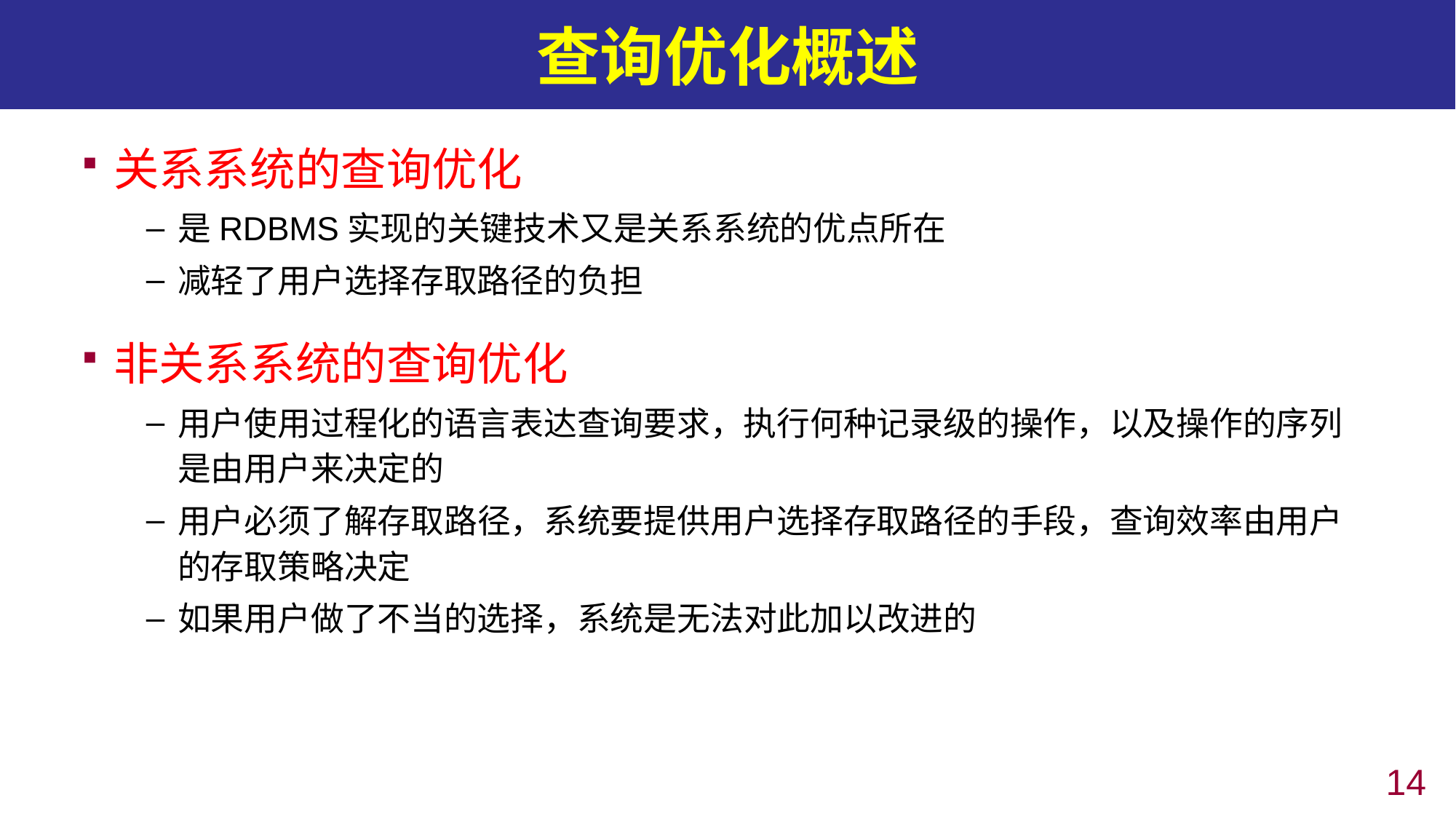

# 查询优化概述
关系系统的查询优化
是RDBMS实现的关键技术又是关系系统的优点所在
减轻了用户选择存取路径的负担

非关系系统的查询优化
用户使用过程化的语言表达查询要求，执行何种记录级的操作，以及操作的序列是由用户来决定的
用户必须了解存取路径，系统要提供用户选择存取路径的手段，查询效率由用户的存取策略决定
如果用户做了不当的选择，系统是无法对此加以改进的

14